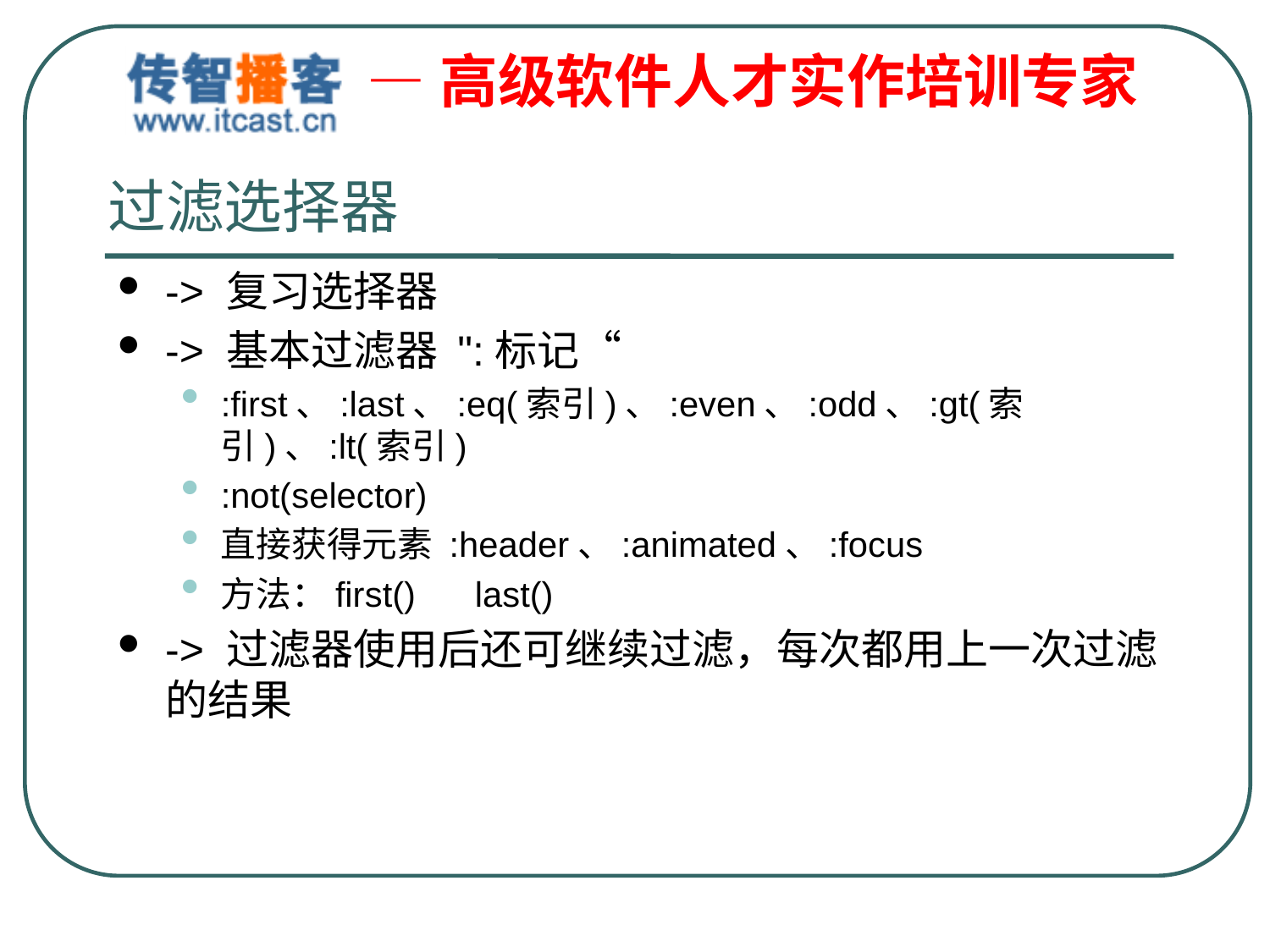

# 过滤选择器
-> 复习选择器
-> 基本过滤器 ":标记“
:first、:last、:eq(索引)、:even、:odd、:gt(索引)、:lt(索引)
:not(selector)
直接获得元素 :header、:animated、:focus
方法：first()	last()
-> 过滤器使用后还可继续过滤，每次都用上一次过滤的结果